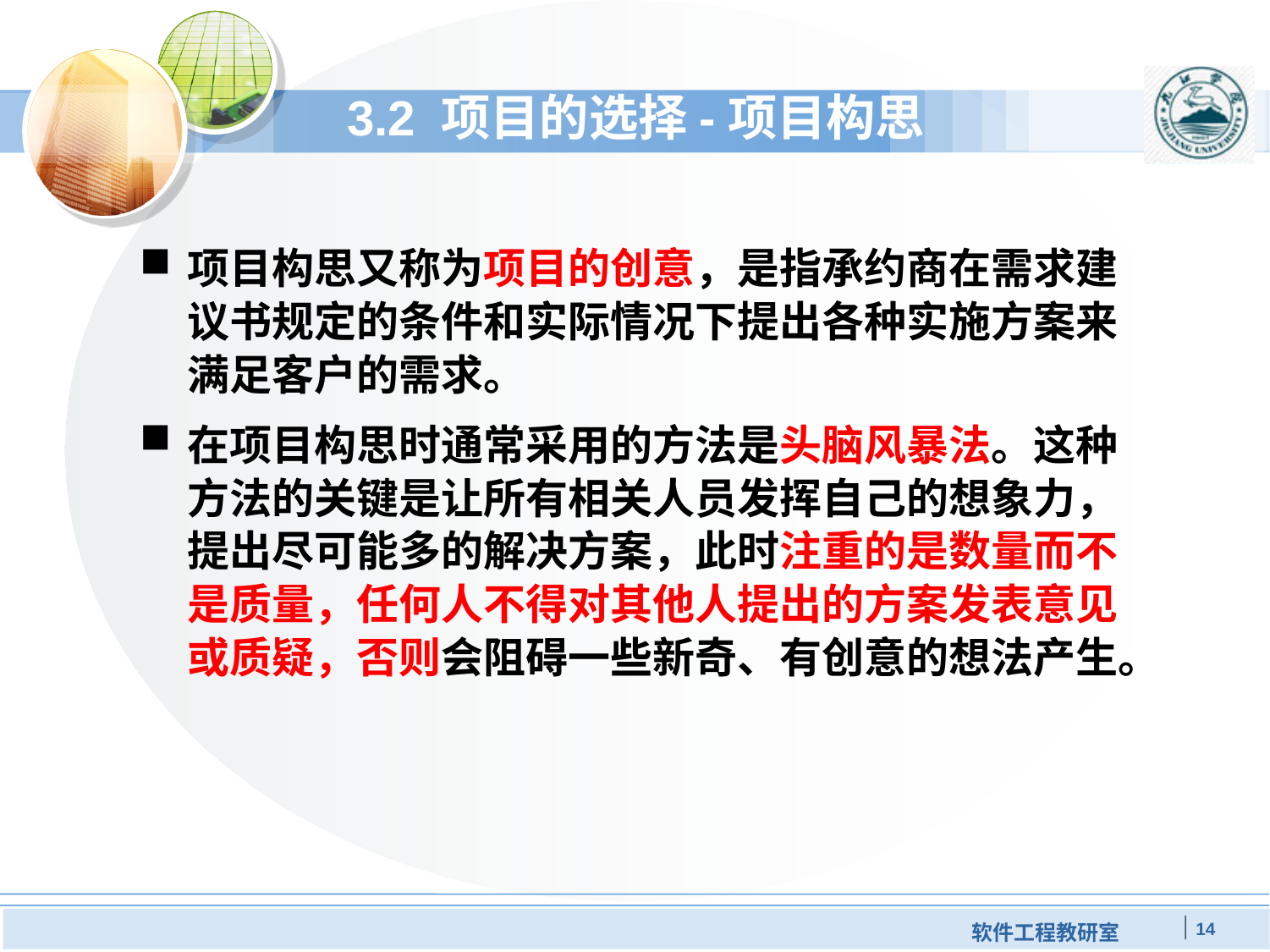

# 3.2 项目的选择-项目构思
项目构思又称为项目的创意，是指承约商在需求建议书规定的条件和实际情况下提出各种实施方案来满足客户的需求。
在项目构思时通常采用的方法是头脑风暴法。这种方法的关键是让所有相关人员发挥自己的想象力，提出尽可能多的解决方案，此时注重的是数量而不是质量，任何人不得对其他人提出的方案发表意见或质疑，否则会阻碍一些新奇、有创意的想法产生。